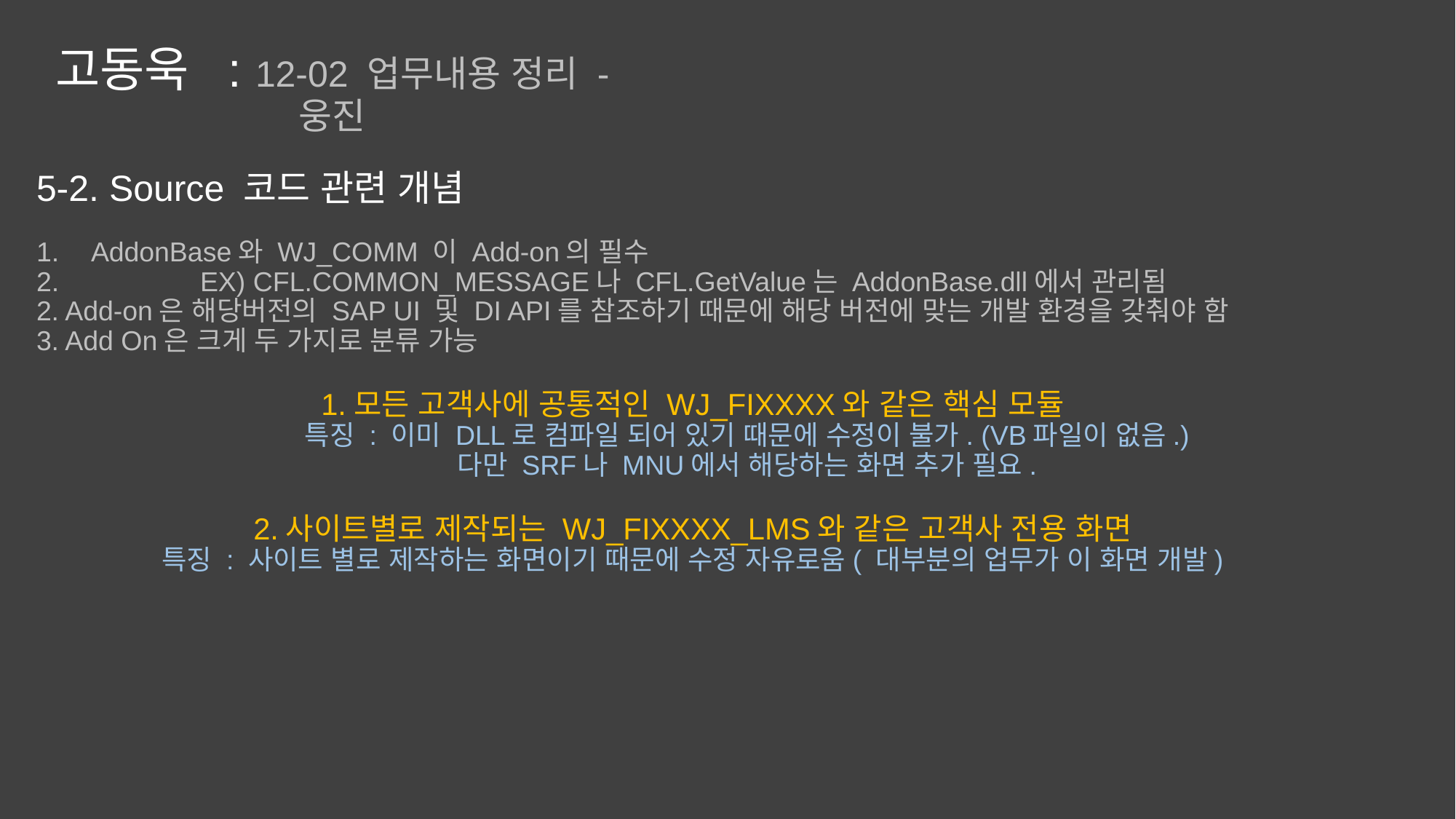

# 고동욱  : 12-02 업무내용 정리 - 웅진
5-2. Source 코드 관련 개념

AddonBase와 WJ_COMM 이 Add-on의 필수
	EX) CFL.COMMON_MESSAGE나 CFL.GetValue는 AddonBase.dll에서 관리됨
2. Add-on은 해당버전의 SAP UI 및 DI API를 참조하기 때문에 해당 버전에 맞는 개발 환경을 갖춰야 함
3. Add On은 크게 두 가지로 분류 가능

1.모든 고객사에 공통적인 WJ_FIXXXX와 같은 핵심 모듈
	특징 : 이미 DLL로 컴파일 되어 있기 때문에 수정이 불가. (VB파일이 없음.)
	다만 SRF나 MNU에서 해당하는 화면 추가 필요.

2.사이트별로 제작되는 WJ_FIXXXX_LMS와 같은 고객사 전용 화면
특징 : 사이트 별로 제작하는 화면이기 때문에 수정 자유로움( 대부분의 업무가 이 화면 개발)